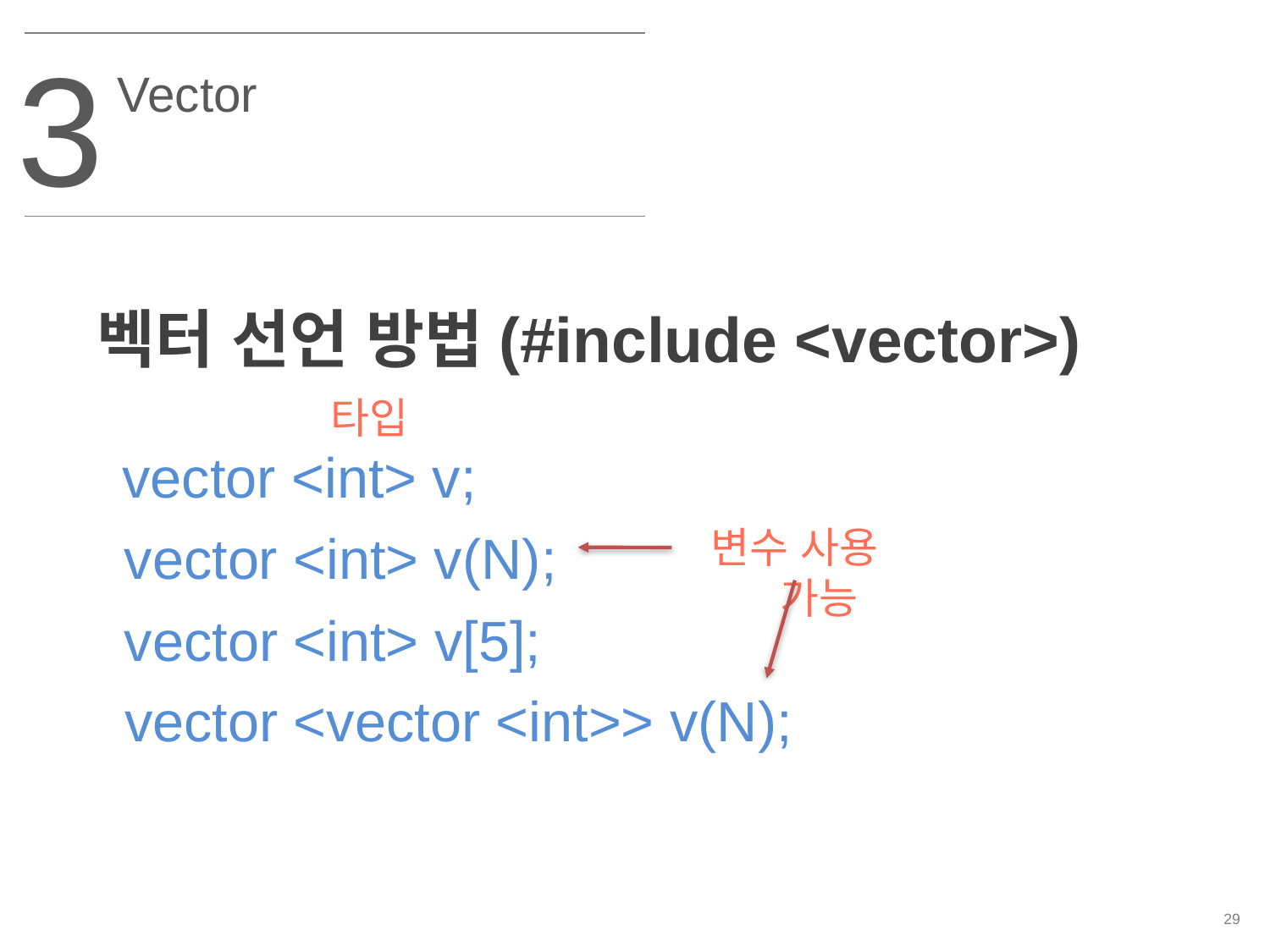

3
Vector
벡터 선언 방법(#include <vector>)
타입
vector <int> v;
변수 사용 가능
vector <int> v(N);
vector <int> v[5];
vector <vector <int>> v(N);